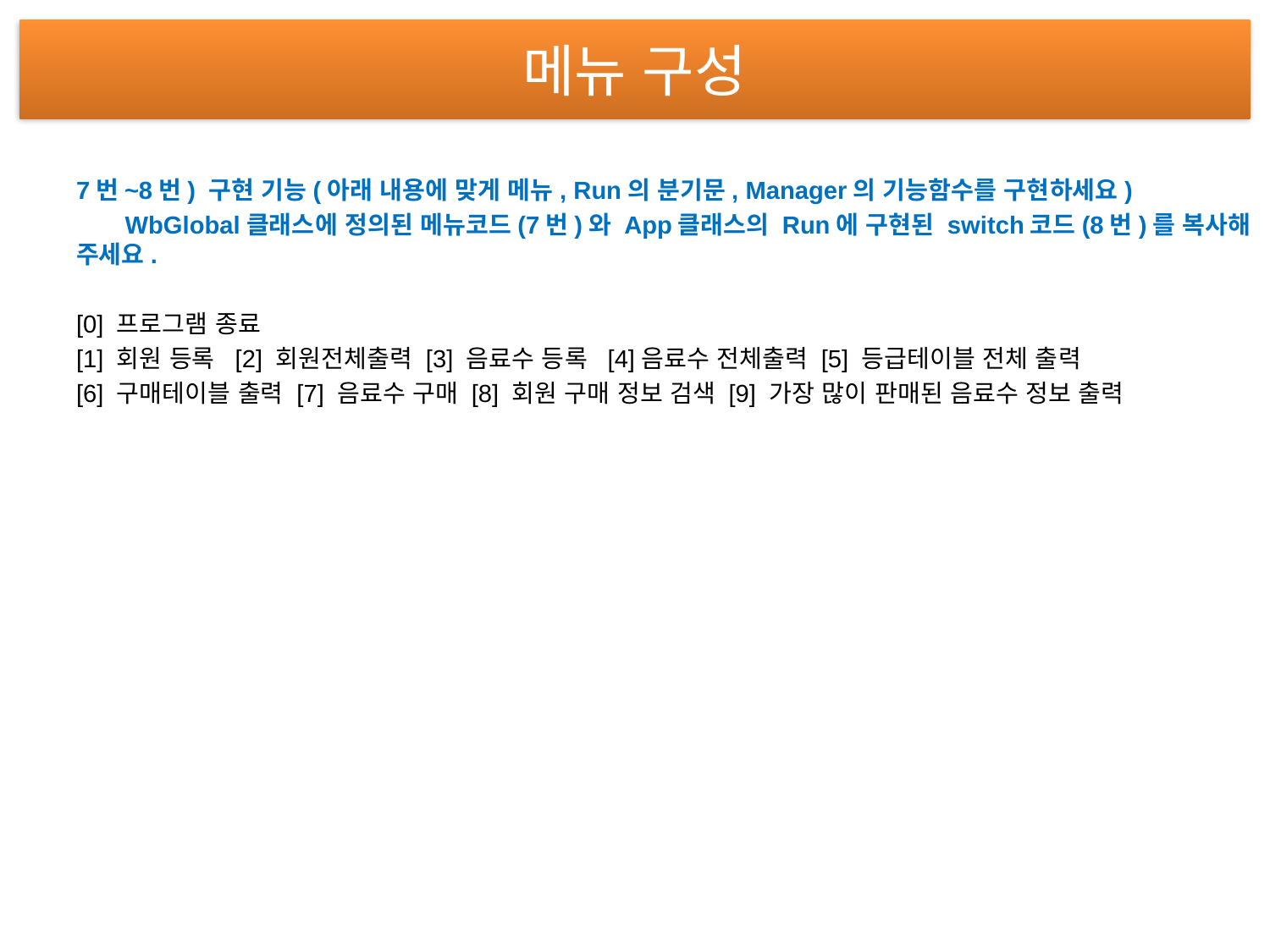

# 메뉴 구성
7번~8번) 구현 기능(아래 내용에 맞게 메뉴, Run의 분기문, Manager의 기능함수를 구현하세요)
       WbGlobal클래스에 정의된 메뉴코드(7번)와 App클래스의 Run에 구현된 switch코드(8번)를 복사해 주세요.

[0] 프로그램 종료
[1] 회원 등록  [2] 회원전체출력 [3] 음료수 등록  [4]음료수 전체출력 [5] 등급테이블 전체 출력
[6] 구매테이블 출력 [7] 음료수 구매 [8] 회원 구매 정보 검색 [9] 가장 많이 판매된 음료수 정보 출력